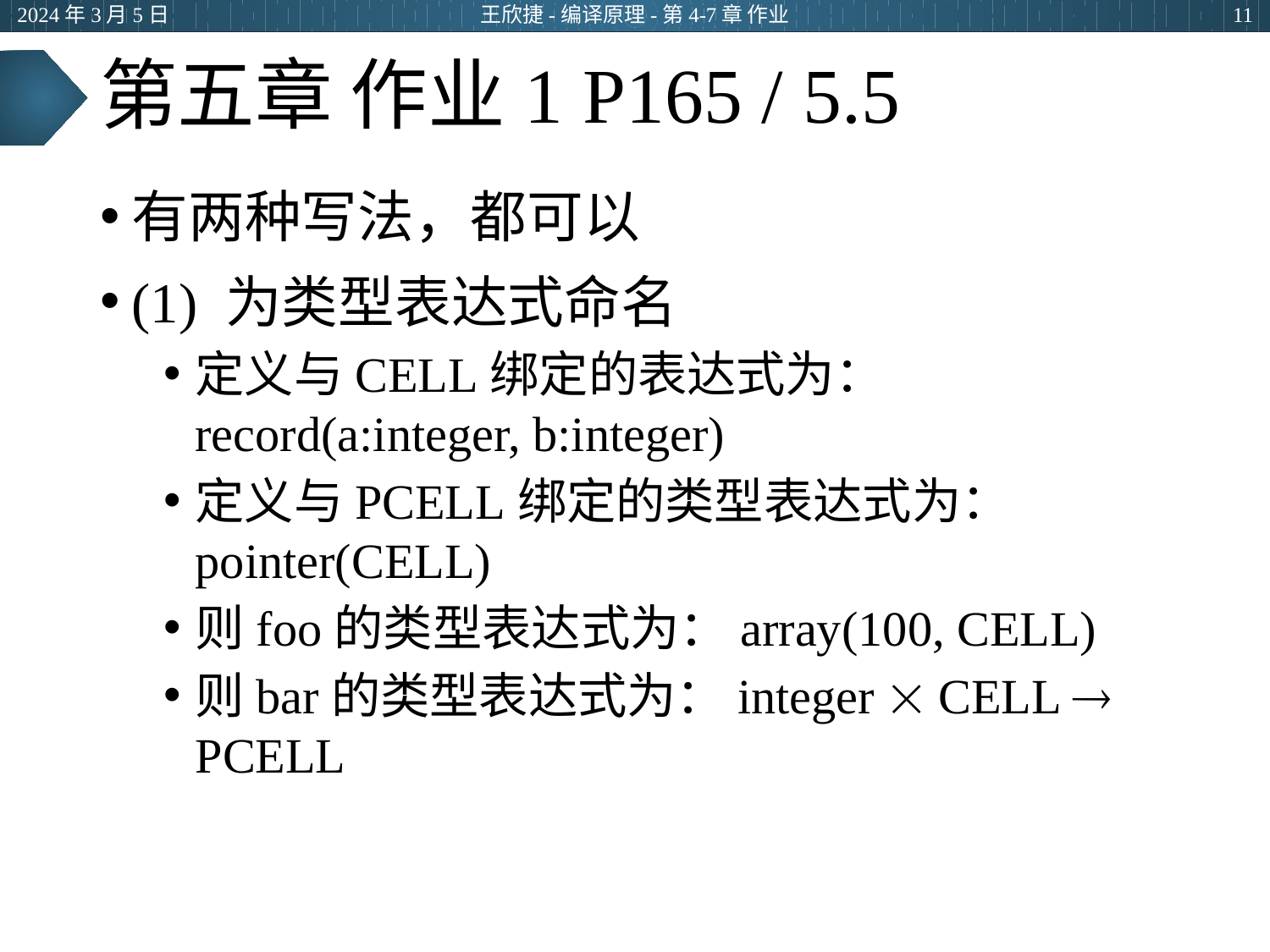

2024年3月5日
王欣捷-编译原理-第4-7章 作业
11
# 第五章 作业1 P165 / 5.5
有两种写法，都可以
(1) 为类型表达式命名
定义与CELL绑定的表达式为：record(a:integer, b:integer)
定义与PCELL绑定的类型表达式为：pointer(CELL)
则foo的类型表达式为：array(100, CELL)
则bar的类型表达式为：integer × CELL → PCELL